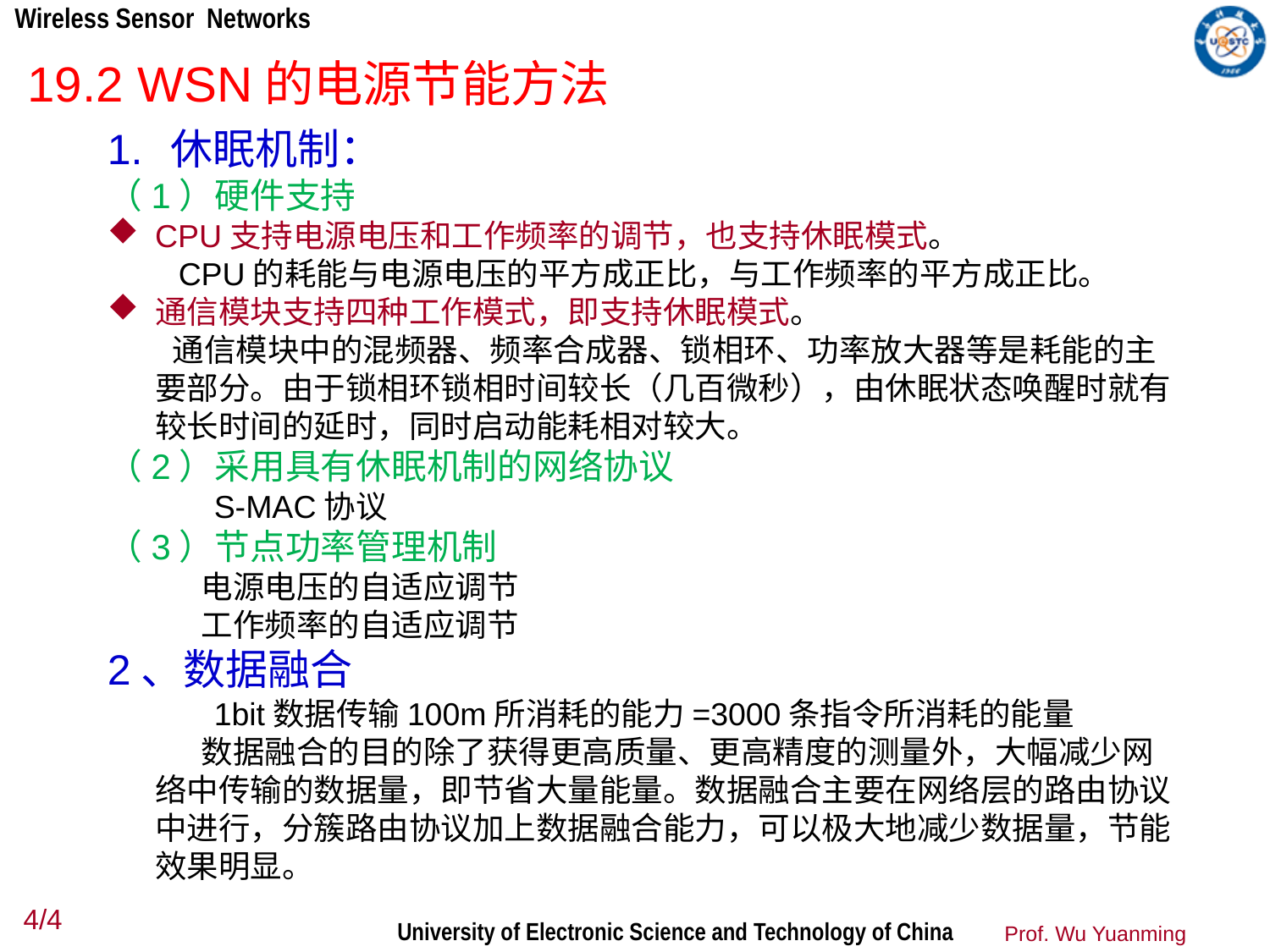

19.2 WSN的电源节能方法
休眠机制：
（1）硬件支持
CPU支持电源电压和工作频率的调节，也支持休眠模式。
        CPU的耗能与电源电压的平方成正比，与工作频率的平方成正比。
通信模块支持四种工作模式，即支持休眠模式。
        通信模块中的混频器、频率合成器、锁相环、功率放大器等是耗能的主要部分。由于锁相环锁相时间较长（几百微秒），由休眠状态唤醒时就有较长时间的延时，同时启动能耗相对较大。
（2）采用具有休眠机制的网络协议
            S-MAC协议
（3）节点功率管理机制
            电源电压的自适应调节
            工作频率的自适应调节
2、数据融合
            1bit数据传输100m所消耗的能力=3000条指令所消耗的能量
            数据融合的目的除了获得更高质量、更高精度的测量外，大幅减少网络中传输的数据量，即节省大量能量。数据融合主要在网络层的路由协议中进行，分簇路由协议加上数据融合能力，可以极大地减少数据量，节能效果明显。
4/4
Prof. Wu Yuanming